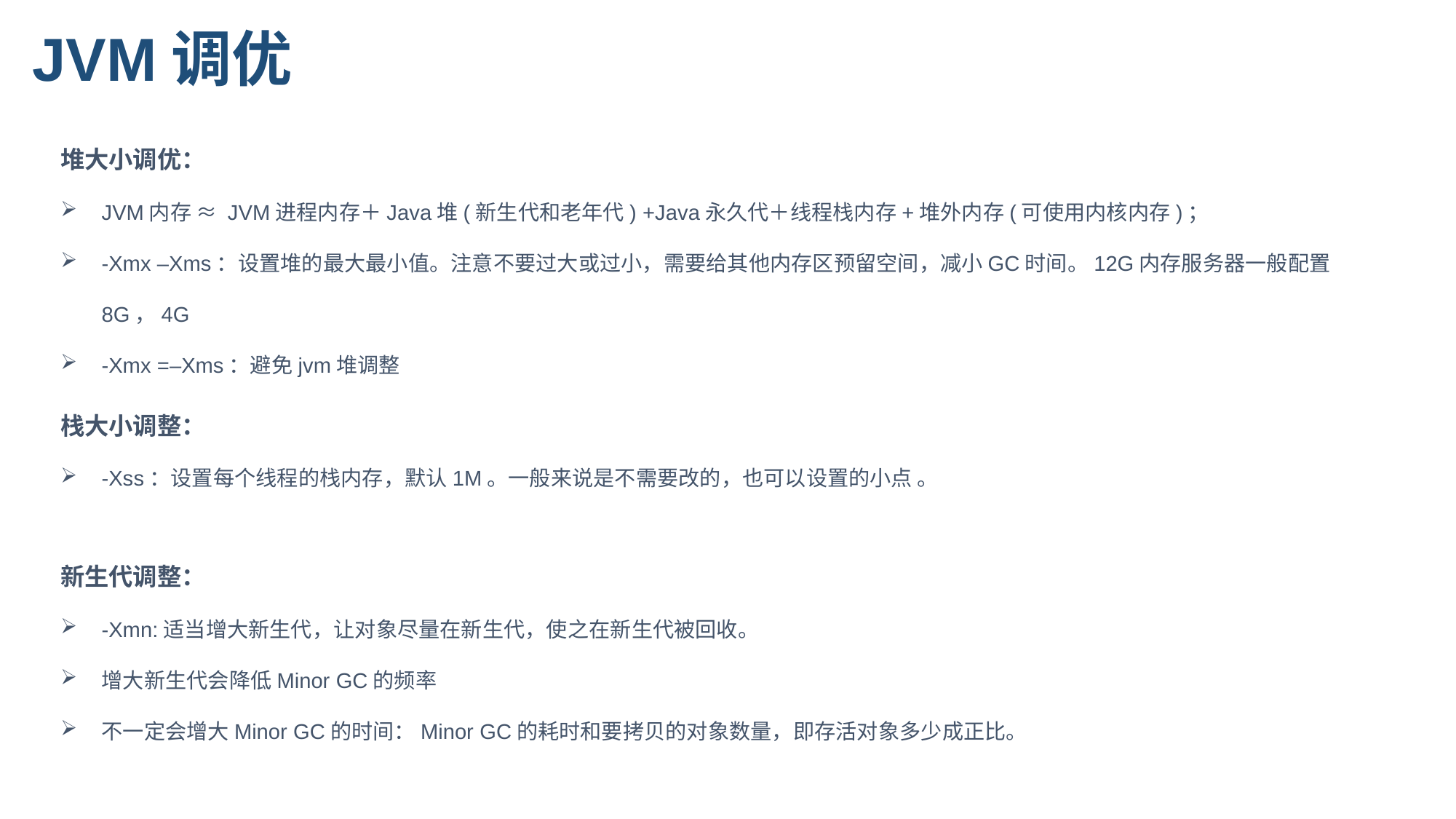

# JVM调优
堆大小调优：
JVM内存 ≈ JVM进程内存＋Java堆(新生代和老年代) +Java永久代＋线程栈内存+堆外内存(可使用内核内存)；
-Xmx –Xms：设置堆的最大最小值。注意不要过大或过小，需要给其他内存区预留空间，减小GC时间。12G内存服务器一般配置8G，4G
-Xmx =–Xms：避免jvm堆调整
栈大小调整：
-Xss：设置每个线程的栈内存，默认1M。一般来说是不需要改的，也可以设置的小点 。

新生代调整：
-Xmn:适当增大新生代，让对象尽量在新生代，使之在新生代被回收。
增大新生代会降低Minor GC的频率
不一定会增大Minor GC的时间：Minor GC的耗时和要拷贝的对象数量，即存活对象多少成正比。